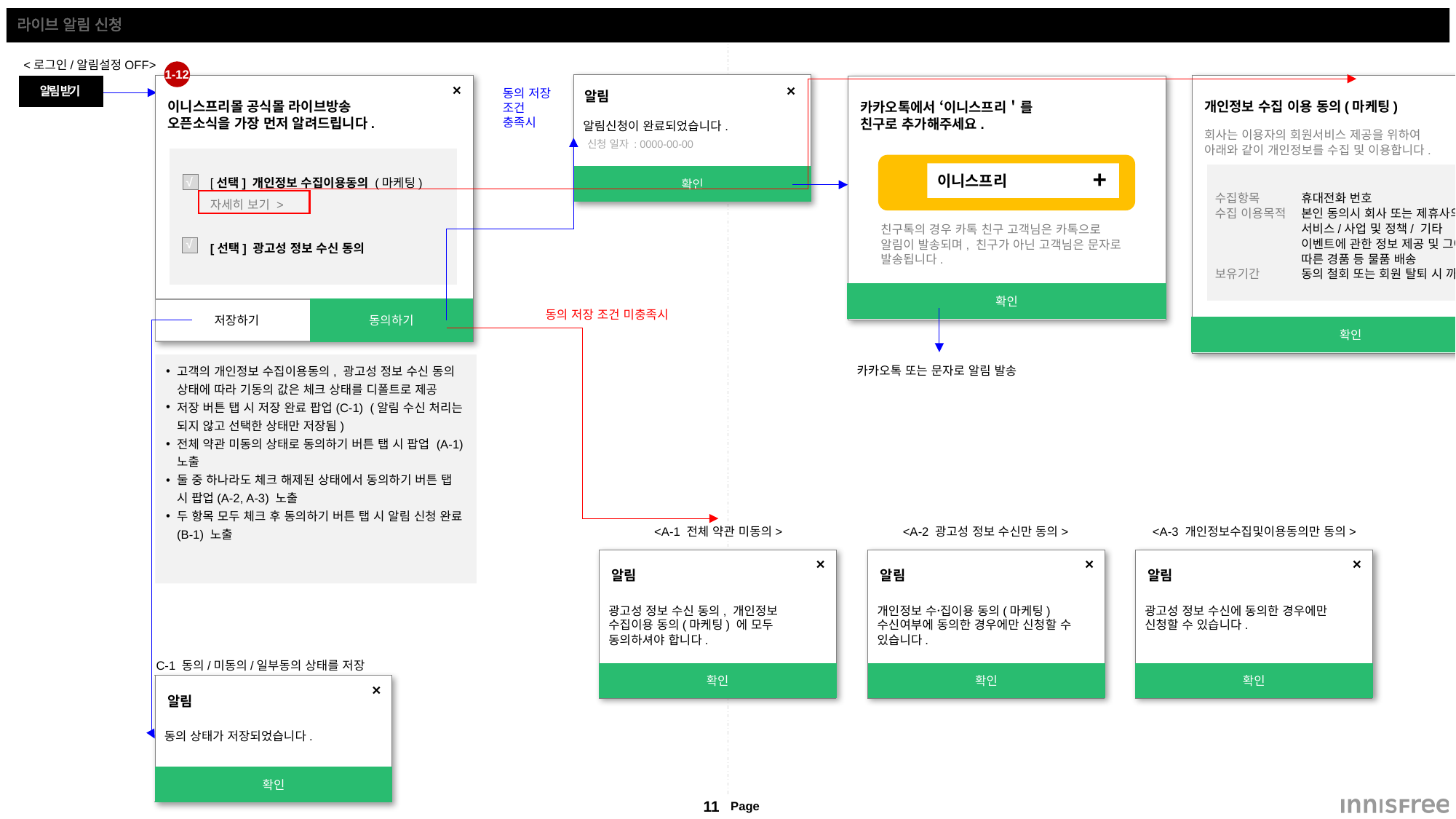

# 라이브 알림 신청
<B-1 전체 약관동의후 동의하기 버튼 탭시>
×
<로그인/알림설정OFF>
1-12
|  |
| --- |
×
|  |
| --- |
|  |
| --- |
×
알림  받기
|  |
| --- |
×
동의 저장
조건
충족시
알림
개인정보 수집 이용 동의(마케팅)
이니스프리몰 공식몰 라이브방송
오픈소식을 가장 먼저 알려드립니다.
카카오톡에서 ‘이니스프리＇를
친구로 추가해주세요.
알림신청이 완료되었습니다.
회사는 이용자의 회원서비스 제공을 위하여
아래와 같이 개인정보를 수집 및 이용합니다.
신청 일자 : 0000-00-00

+
[선택] 개인정보 수집이용동의 (마케팅)
자세히 보기 >

[선택] 광고성 정보 수신 동의
이니스프리

확인
√

수집항목
수집 이용목적

보유기간
휴대전화 번호
본인 동의시 회사 또는 제휴사의 서비스/사업 및 정책/ 기타 이벤트에 관한 정보 제공 및 그에 따른 경품 등 물품 배송
동의 철회 또는 회원 탈퇴 시 까지

친구톡의 경우 카톡 친구 고객님은 카톡으로 알림이 발송되며, 친구가 아닌 고객님은 문자로 발송됩니다.
√

확인
저장하기
동의하기
동의 저장 조건 미충족시
확인
고객의 개인정보 수집이용동의, 광고성 정보 수신 동의 상태에 따라 기동의 값은 체크 상태를 디폴트로 제공
저장 버튼 탭 시 저장 완료 팝업(C-1)  (알림 수신 처리는 되지 않고 선택한 상태만 저장됨)
전체 약관 미동의 상태로 동의하기 버튼 탭 시 팝업 (A-1) 노출
둘 중 하나라도 체크 해제된 상태에서 동의하기 버튼 탭 시 팝업(A-2, A-3) 노출
두 항목 모두 체크 후 동의하기 버튼 탭 시 알림 신청 완료(B-1) 노출

카카오톡 또는 문자로 알림 발송
<A-2 광고성 정보 수신만 동의>
<A-3 개인정보수집및이용동의만 동의>
<A-1 전체 약관 미동의>
|  |
| --- |
|  |
| --- |
|  |
| --- |
×
×
×
알림
알림
알림
광고성 정보 수신 동의, 개인정보 수집이용 동의(마케팅) 에 모두 동의하셔야 합니다.
개인정보 수집〮이용 동의(마케팅) 수신여부에 동의한 경우에만 신청할 수 있습니다.
광고성 정보 수신에 동의한 경우에만
신청할 수 있습니다.
×
C-1 동의/미동의/일부동의 상태를 저장
확인
확인
확인
|  |
| --- |
×
알림
동의 상태가 저장되었습니다.
확인